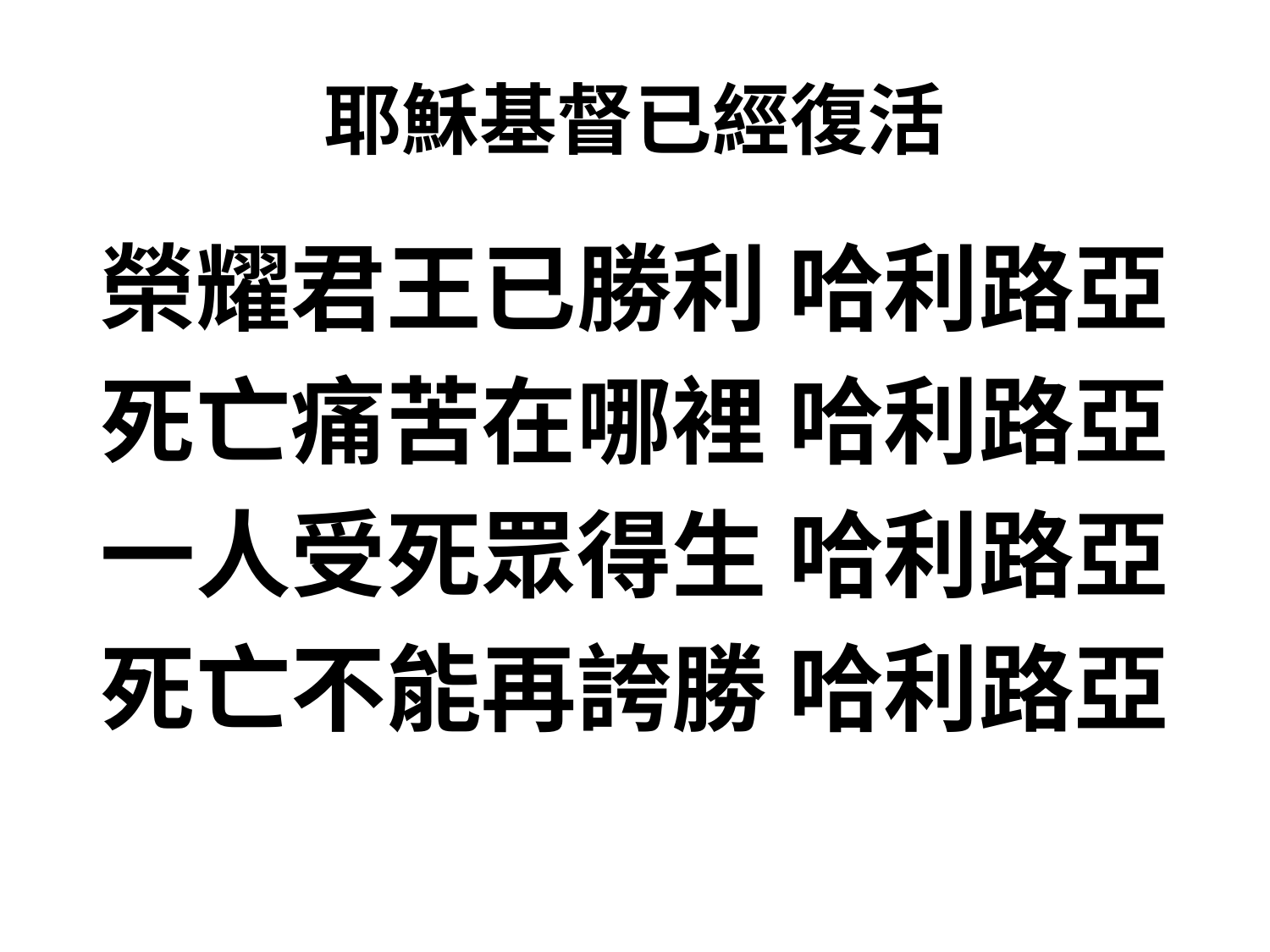

# 耶穌基督已經復活
榮耀君王已勝利 哈利路亞
死亡痛苦在哪裡 哈利路亞
一人受死眾得生 哈利路亞
死亡不能再誇勝 哈利路亞